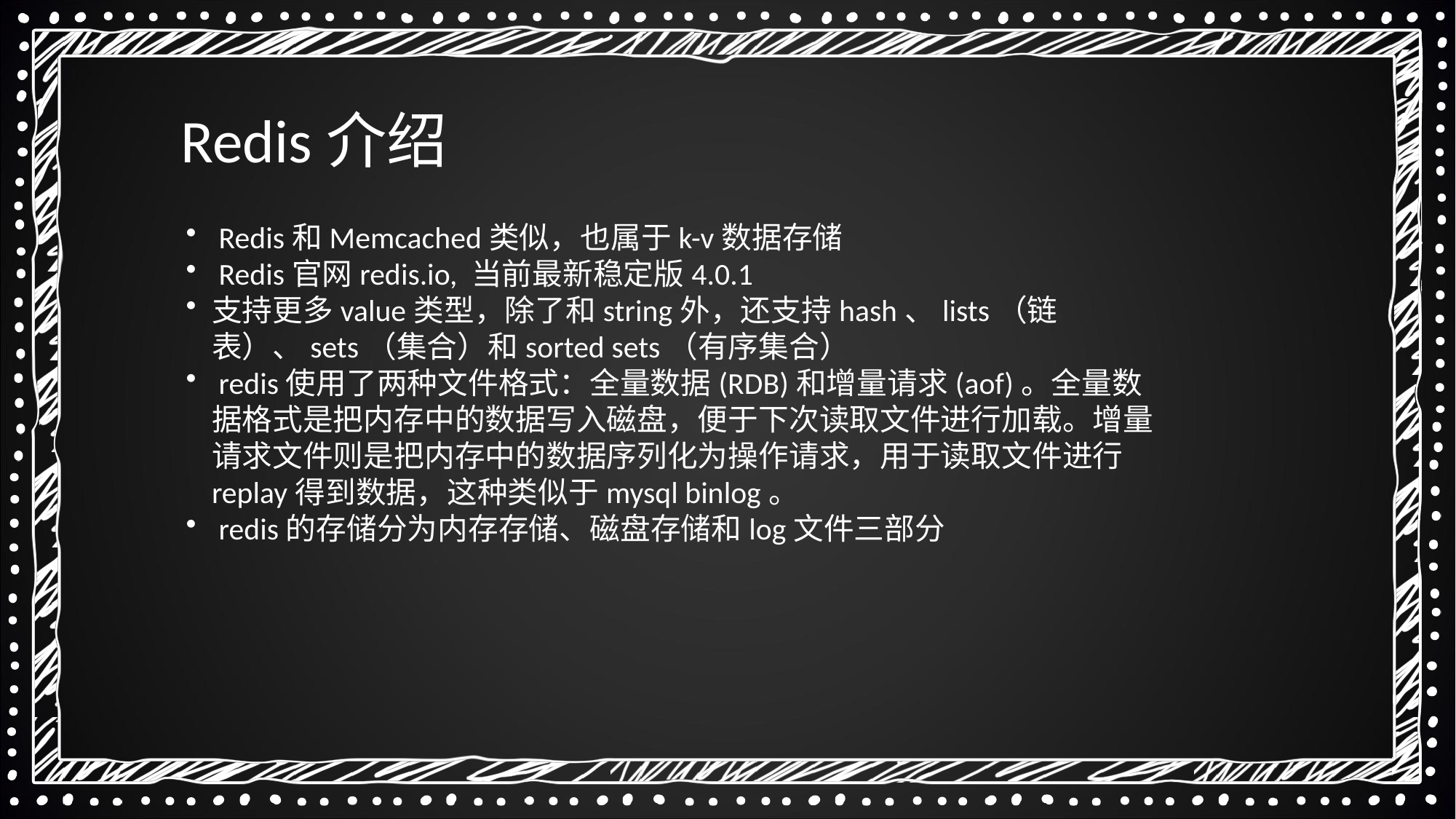

Redis介绍
 Redis和Memcached类似，也属于k-v数据存储
 Redis官网redis.io, 当前最新稳定版4.0.1
支持更多value类型，除了和string外，还支持hash、lists（链表）、sets（集合）和sorted sets（有序集合）
 redis使用了两种文件格式：全量数据(RDB)和增量请求(aof)。全量数据格式是把内存中的数据写入磁盘，便于下次读取文件进行加载。增量请求文件则是把内存中的数据序列化为操作请求，用于读取文件进行replay得到数据，这种类似于mysql binlog。
 redis的存储分为内存存储、磁盘存储和log文件三部分